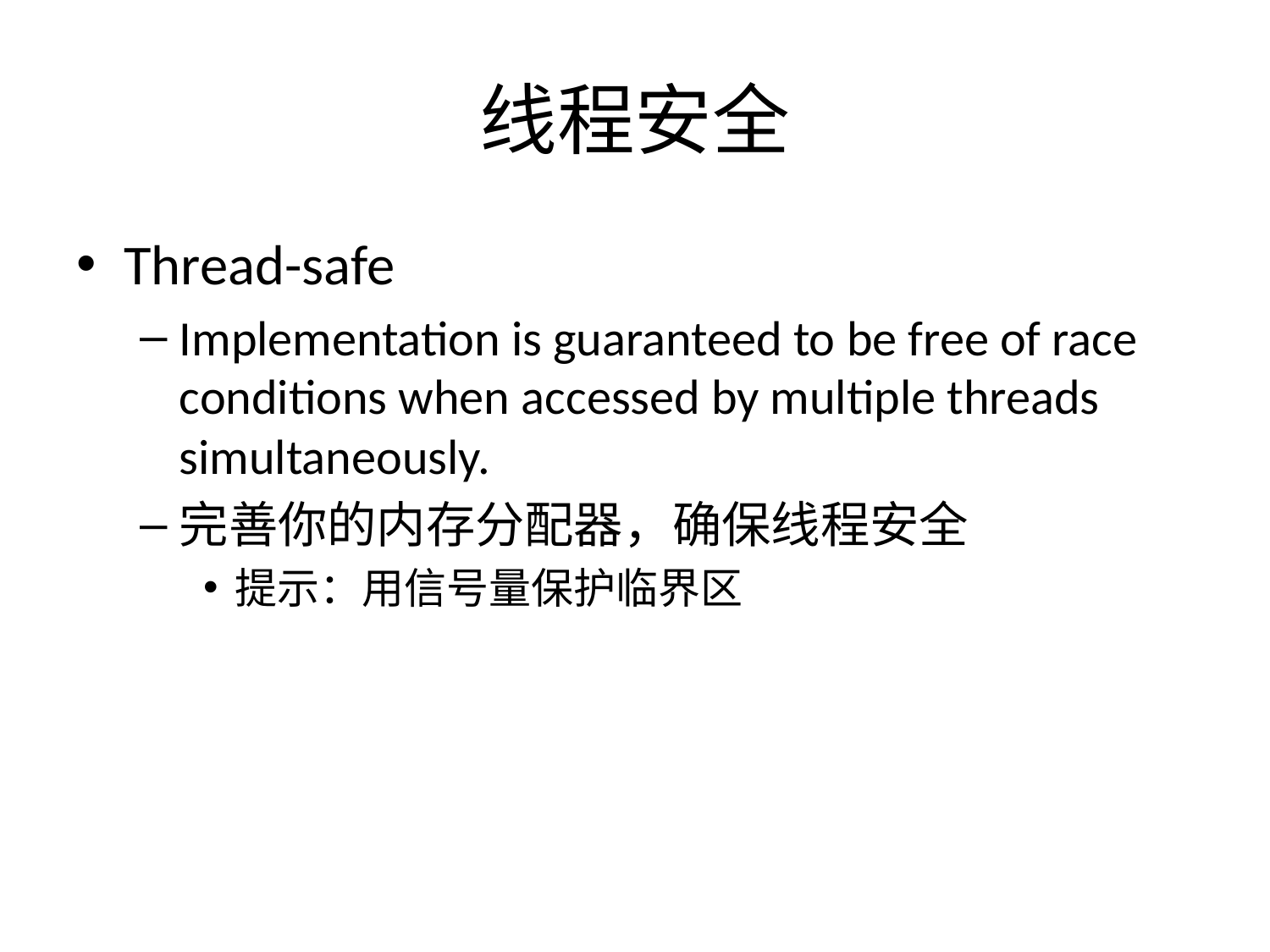

# 线程安全
Thread-safe
Implementation is guaranteed to be free of race conditions when accessed by multiple threads simultaneously.
完善你的内存分配器，确保线程安全
提示：用信号量保护临界区